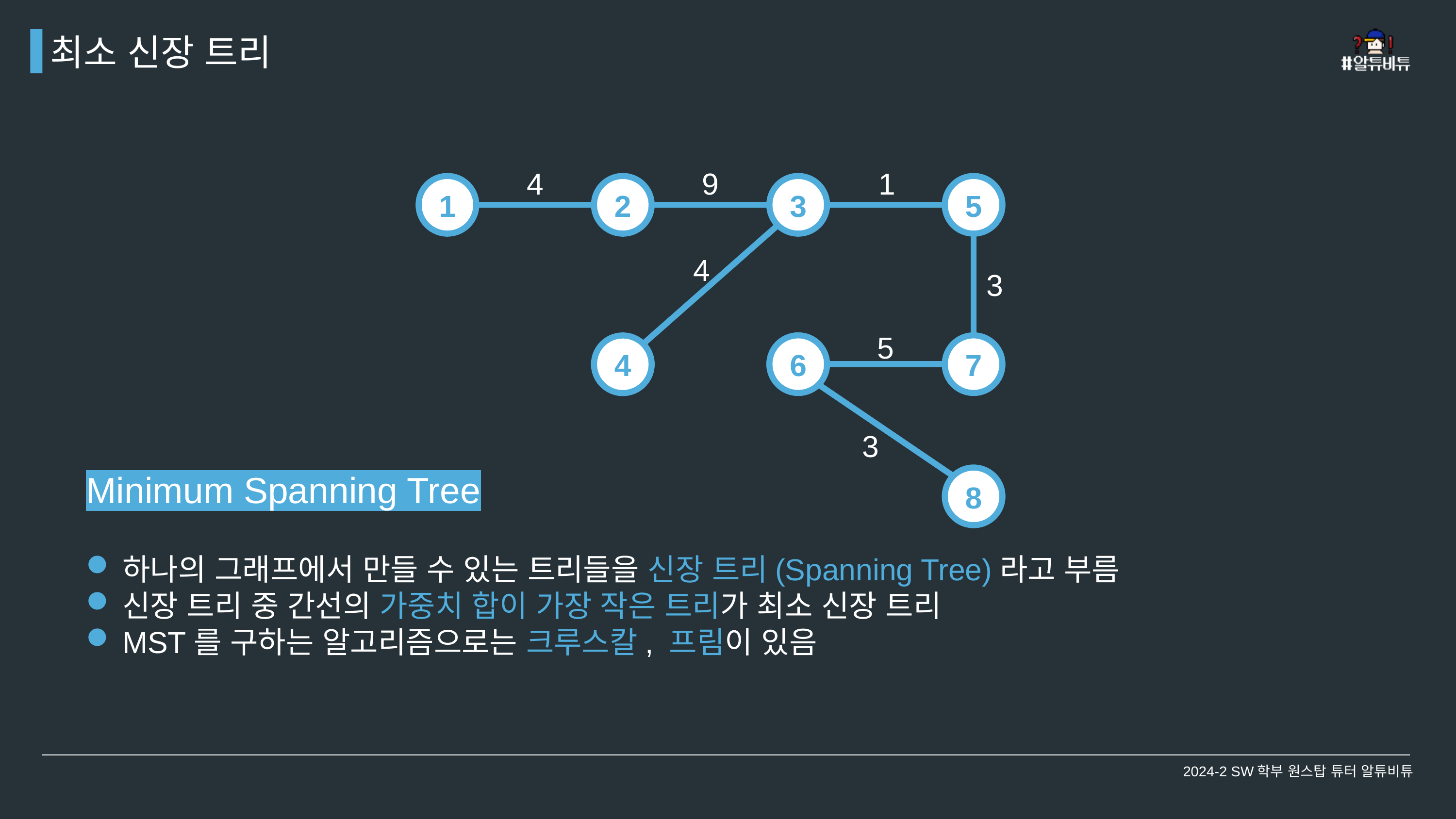

최소 신장 트리
4
9
1
1
2
3
5
4
3
5
6
7
4
3
Minimum Spanning Tree
8
하나의 그래프에서 만들 수 있는 트리들을 신장 트리(Spanning Tree)라고 부름
신장 트리 중 간선의 가중치 합이 가장 작은 트리가 최소 신장 트리
MST를 구하는 알고리즘으로는 크루스칼, 프림이 있음
2024-2 SW학부 원스탑 튜터 알튜비튜